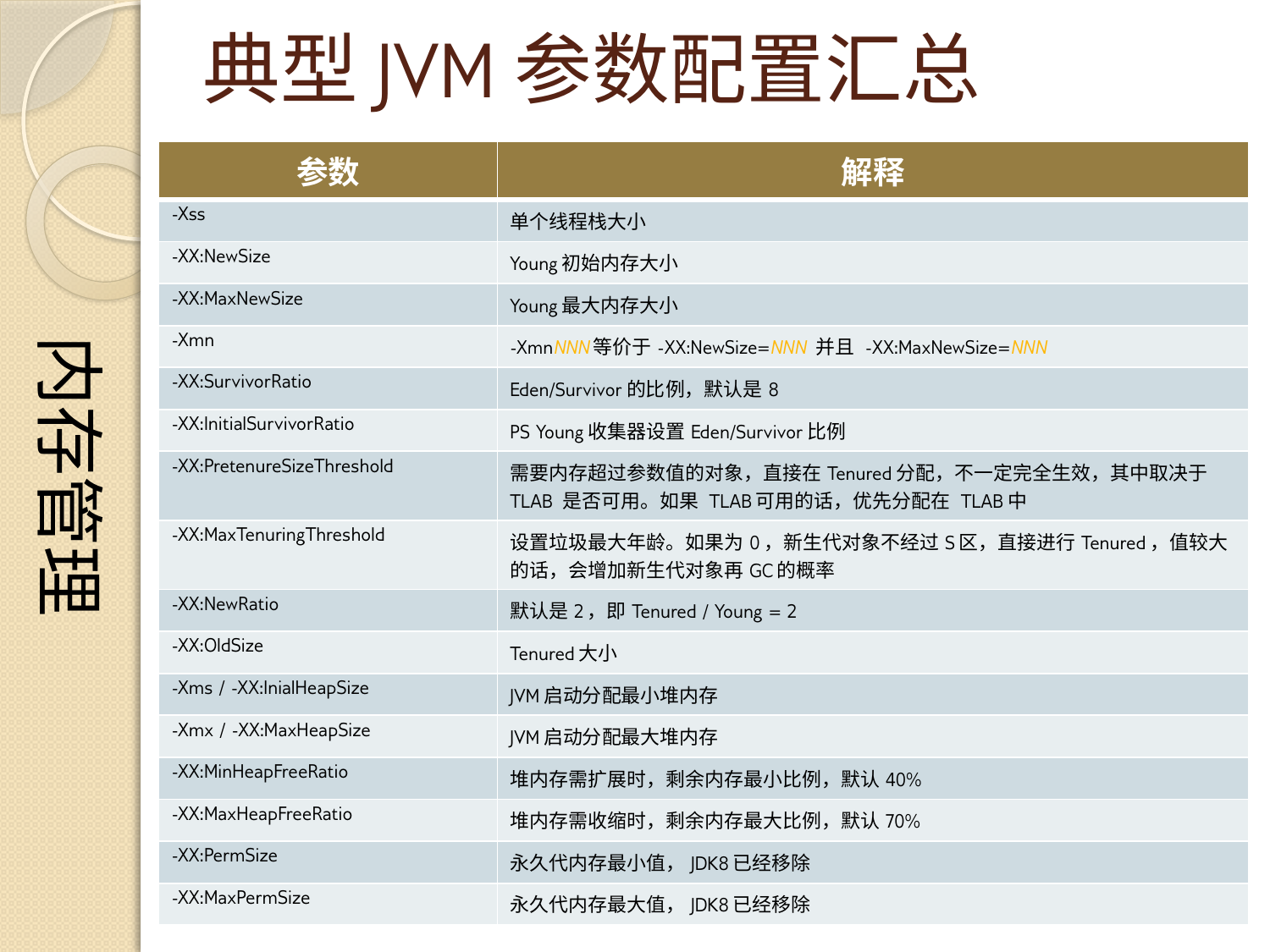

内存管理
# 典型JVM参数配置汇总
| 参数 | 解释 |
| --- | --- |
| -Xss | 单个线程栈大小 |
| -XX:NewSize | Young初始内存大小 |
| -XX:MaxNewSize | Young最大内存大小 |
| -Xmn | -XmnNNN等价于-XX:NewSize=NNN 并且 -XX:MaxNewSize=NNN |
| -XX:SurvivorRatio | Eden/Survivor的比例，默认是8 |
| -XX:InitialSurvivorRatio | PS Young收集器设置Eden/Survivor比例 |
| -XX:PretenureSizeThreshold | 需要内存超过参数值的对象，直接在Tenured分配，不一定完全生效，其中取决于 TLAB 是否可用。如果 TLAB可用的话，优先分配在 TLAB中 |
| -XX:MaxTenuringThreshold | 设置垃圾最大年龄。如果为0，新生代对象不经过S区，直接进行Tenured，值较大的话，会增加新生代对象再GC的概率 |
| -XX:NewRatio | 默认是2，即Tenured / Young = 2 |
| -XX:OldSize | Tenured大小 |
| -Xms / -XX:InialHeapSize | JVM启动分配最小堆内存 |
| -Xmx / -XX:MaxHeapSize | JVM启动分配最大堆内存 |
| -XX:MinHeapFreeRatio | 堆内存需扩展时，剩余内存最小比例，默认40% |
| -XX:MaxHeapFreeRatio | 堆内存需收缩时，剩余内存最大比例，默认70% |
| -XX:PermSize | 永久代内存最小值，JDK8已经移除 |
| -XX:MaxPermSize | 永久代内存最大值，JDK8已经移除 |